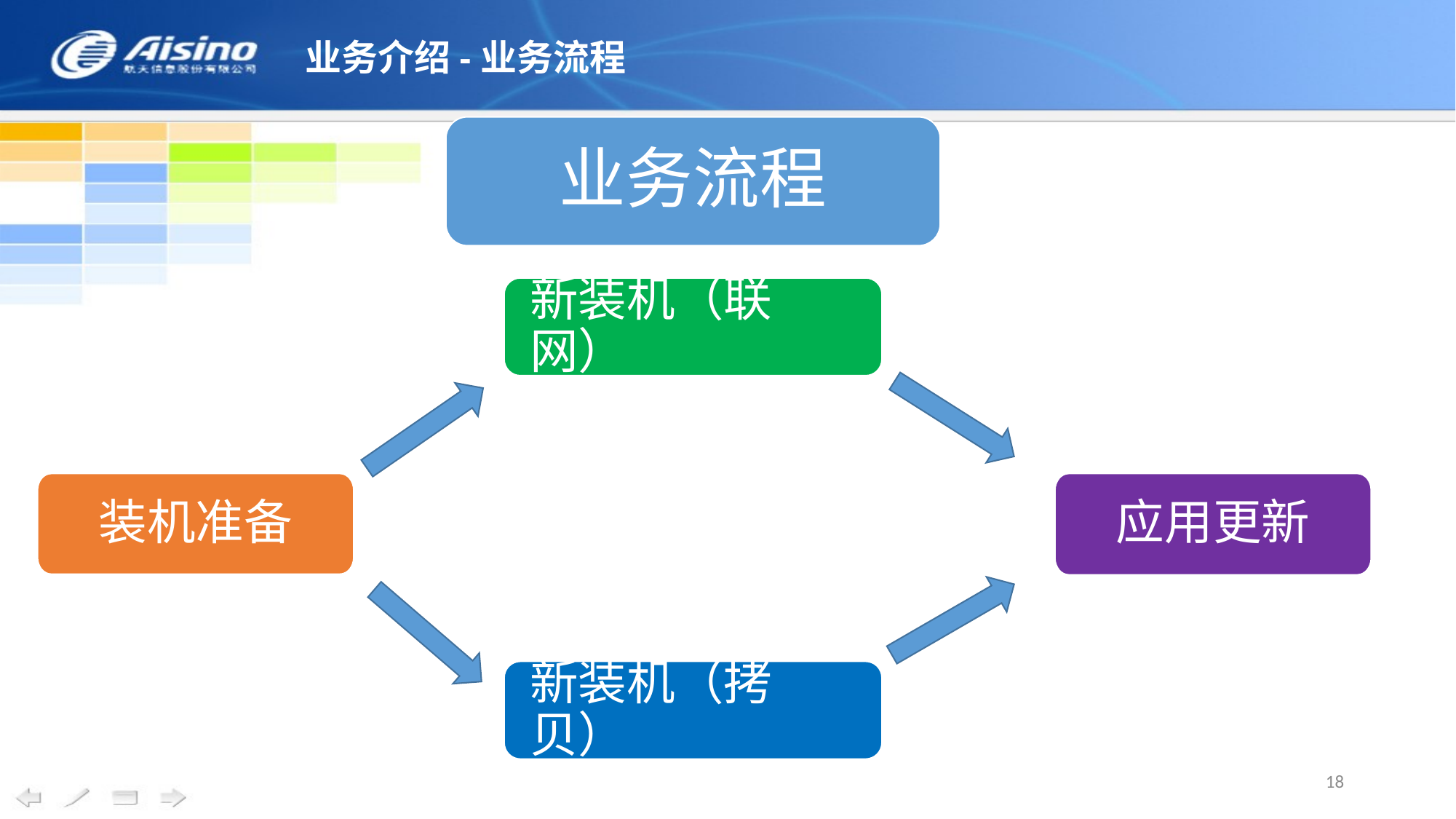

业务介绍-业务流程
业务流程
新装机（联网）

装机准备
应用更新

新装机（拷贝）
18